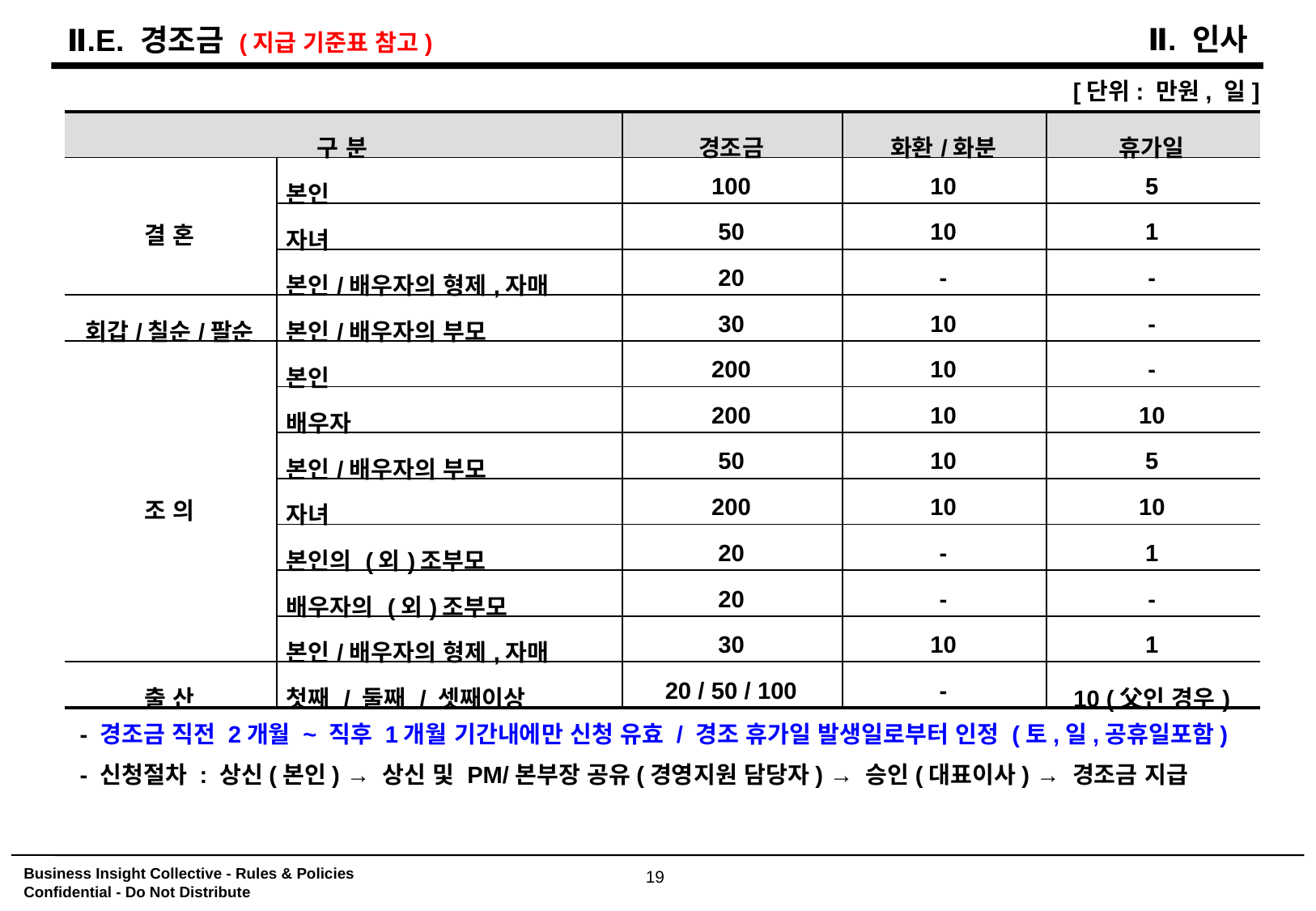

Ⅱ. 인사
Ⅱ.E. 경조금
(지급 기준표 참고)
[단위: 만원, 일]
| 구 분 |  | 경조금 | 화환/화분 | 휴가일 |
| --- | --- | --- | --- | --- |
| 결 혼 | 본인 | 100 | 10 | 5 |
|  | 자녀 | 50 | 10 | 1 |
|  | 본인/배우자의 형제,자매 | 20 | - | - |
| 회갑/칠순/팔순 | 본인/배우자의 부모 | 30 | 10 | - |
| 조 의 | 본인 | 200 | 10 | - |
|  | 배우자 | 200 | 10 | 10 |
|  | 본인/배우자의 부모 | 50 | 10 | 5 |
|  | 자녀 | 200 | 10 | 10 |
|  | 본인의 (외)조부모 | 20 | - | 1 |
|  | 배우자의 (외)조부모 | 20 | - | - |
|  | 본인/배우자의 형제,자매 | 30 | 10 | 1 |
| 출 산 | 첫째 / 둘째 / 셋째이상 | 20 / 50 / 100 | - | 10 (父인 경우) |
- 경조금 직전 2개월 ~ 직후 1개월 기간내에만 신청 유효 / 경조 휴가일 발생일로부터 인정 (토,일,공휴일포함)
- 신청절차 : 상신(본인) → 상신 및 PM/본부장 공유(경영지원 담당자) → 승인(대표이사) → 경조금 지급